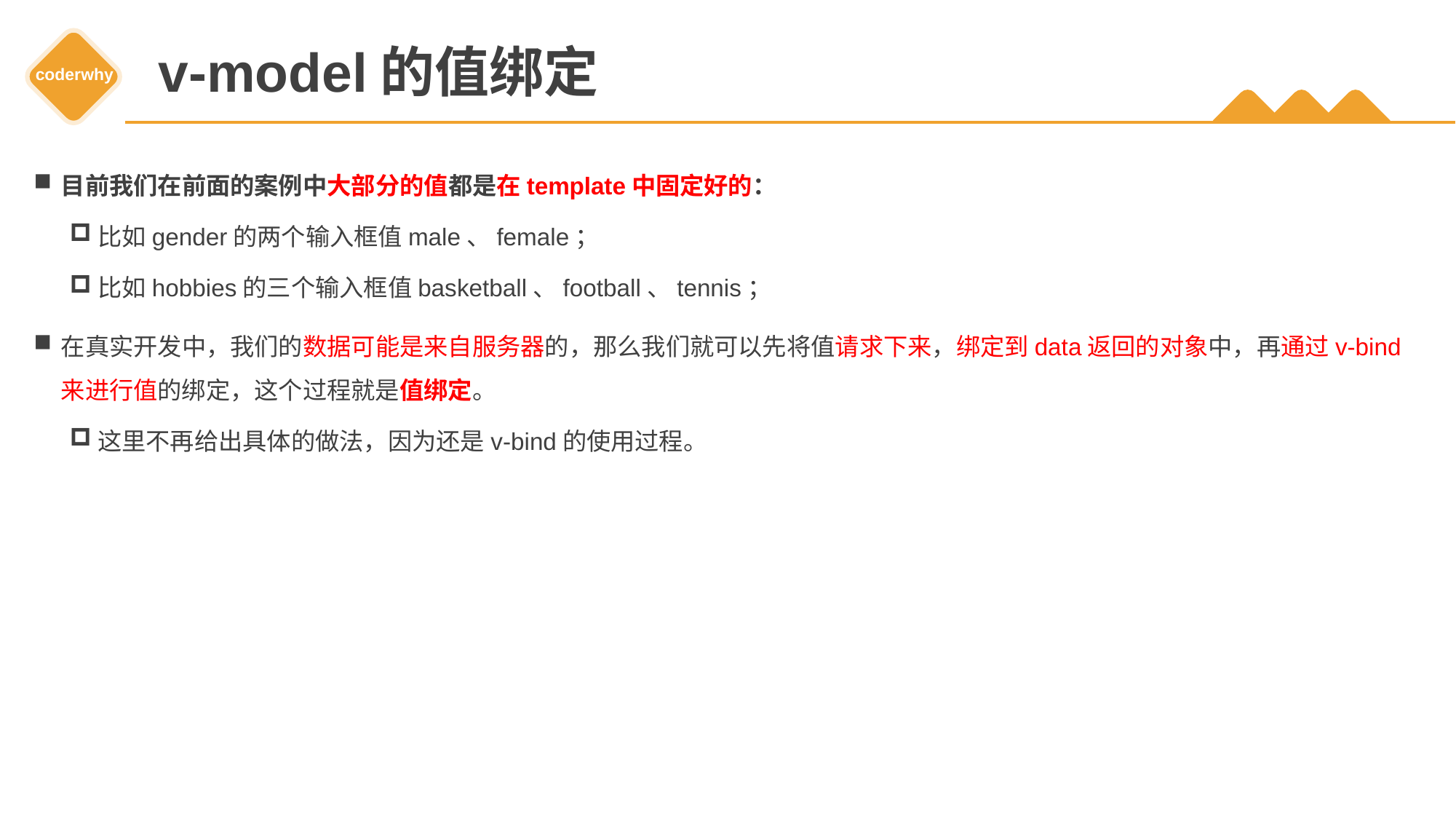

# v-model的值绑定
目前我们在前面的案例中大部分的值都是在template中固定好的：
比如gender的两个输入框值male、female；
比如hobbies的三个输入框值basketball、football、tennis；
在真实开发中，我们的数据可能是来自服务器的，那么我们就可以先将值请求下来，绑定到data返回的对象中，再通过v-bind来进行值的绑定，这个过程就是值绑定。
这里不再给出具体的做法，因为还是v-bind的使用过程。